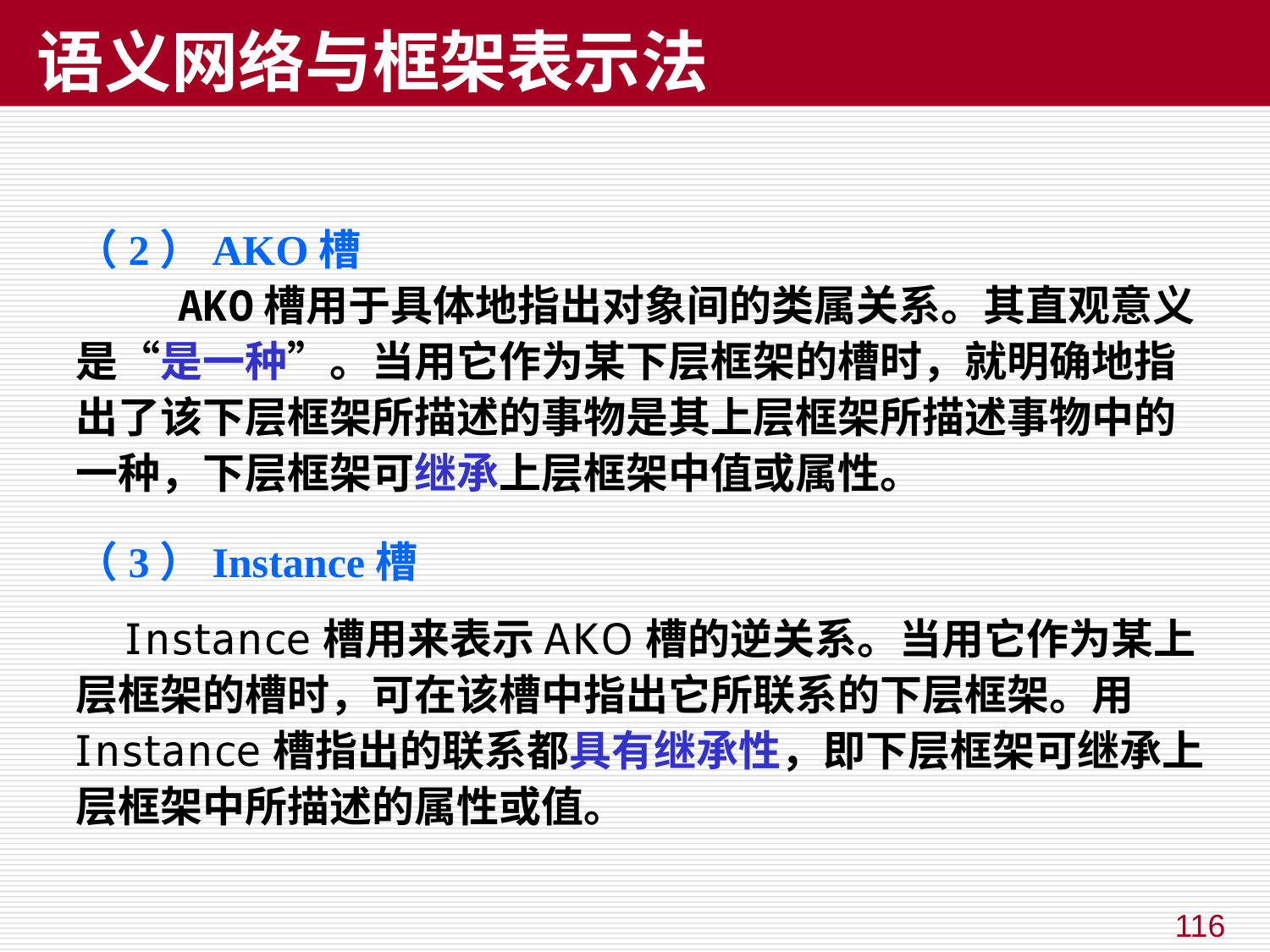

# 语义网络与框架表示法
（2）AKO槽
    AKO槽用于具体地指出对象间的类属关系。其直观意义是“是一种”。当用它作为某下层框架的槽时，就明确地指出了该下层框架所描述的事物是其上层框架所描述事物中的一种，下层框架可继承上层框架中值或属性。
（3）Instance槽
    Instance槽用来表示AKO槽的逆关系。当用它作为某上层框架的槽时，可在该槽中指出它所联系的下层框架。用Instance槽指出的联系都具有继承性，即下层框架可继承上层框架中所描述的属性或值。
116